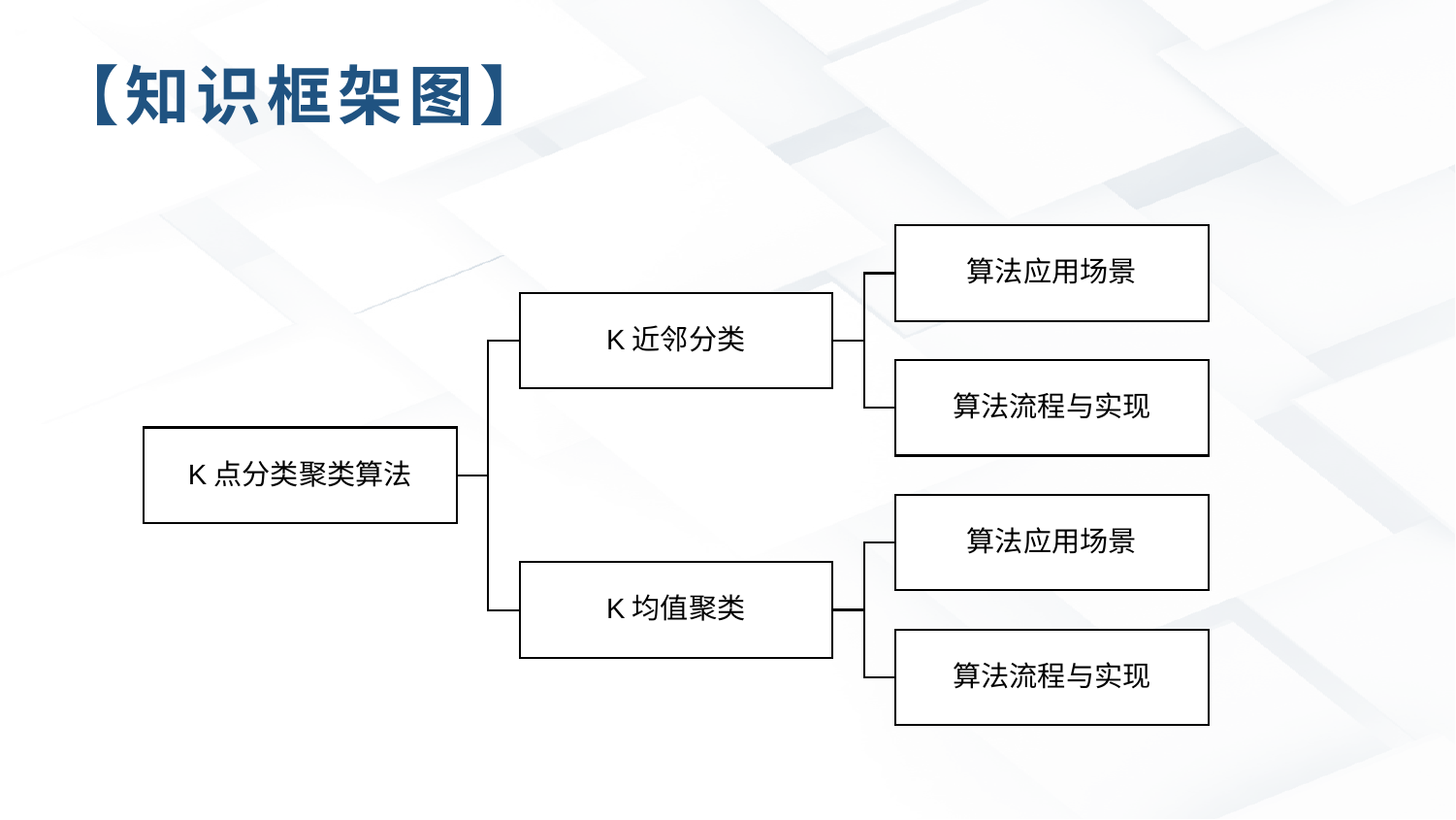

【知识框架图】
K点分类聚类算法
K近邻分类
算法应用场景
算法流程与实现
K均值聚类
算法应用场景
算法流程与实现